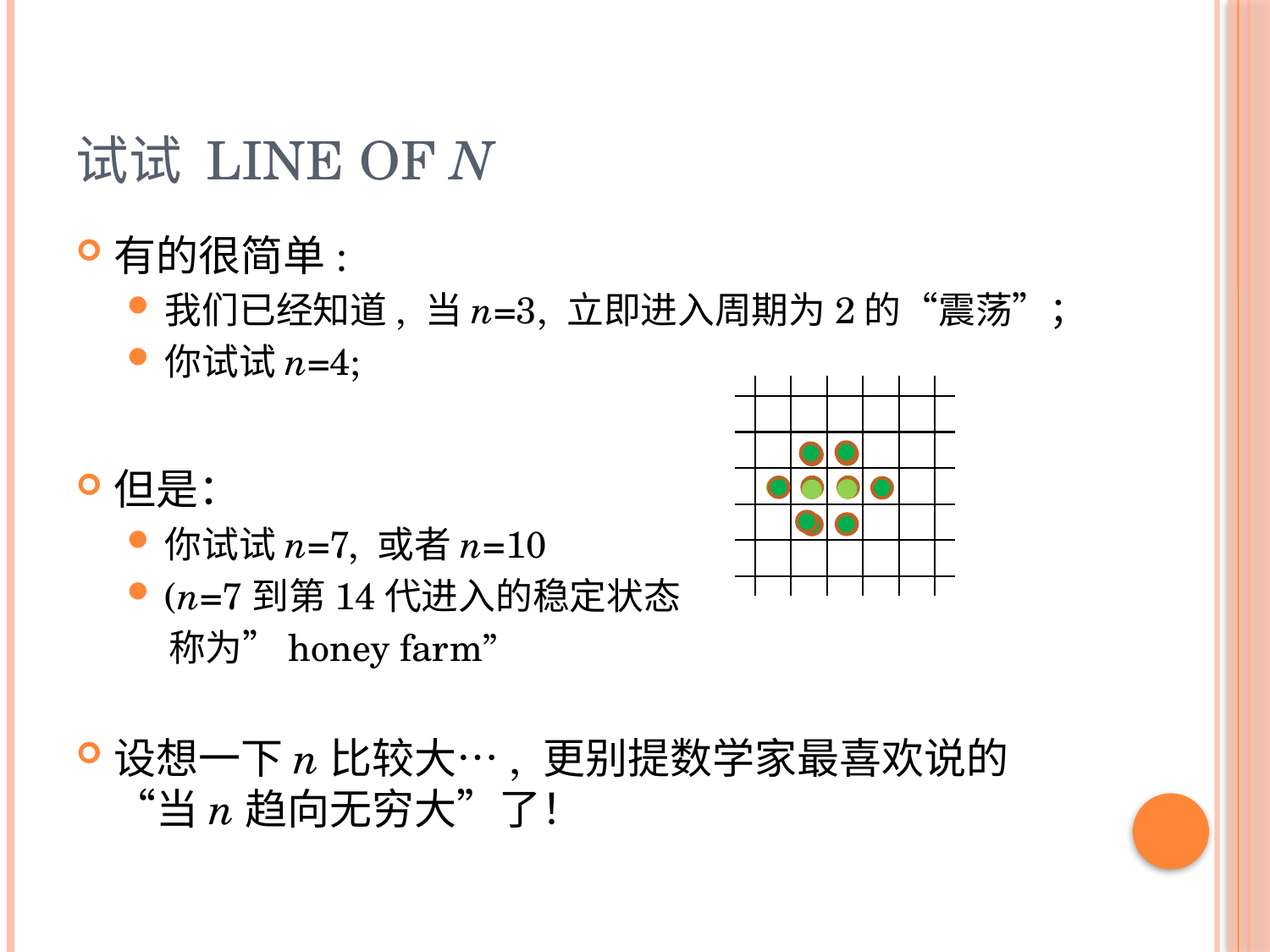

# 试试 Line of n
有的很简单:
我们已经知道, 当n=3, 立即进入周期为2的“震荡”；
你试试n=4;

但是：
你试试n=7, 或者n=10
(n=7到第14代进入的稳定状态
    称为”honey farm”

设想一下n比较大…, 更别提数学家最喜欢说的“当n趋向无穷大”了！